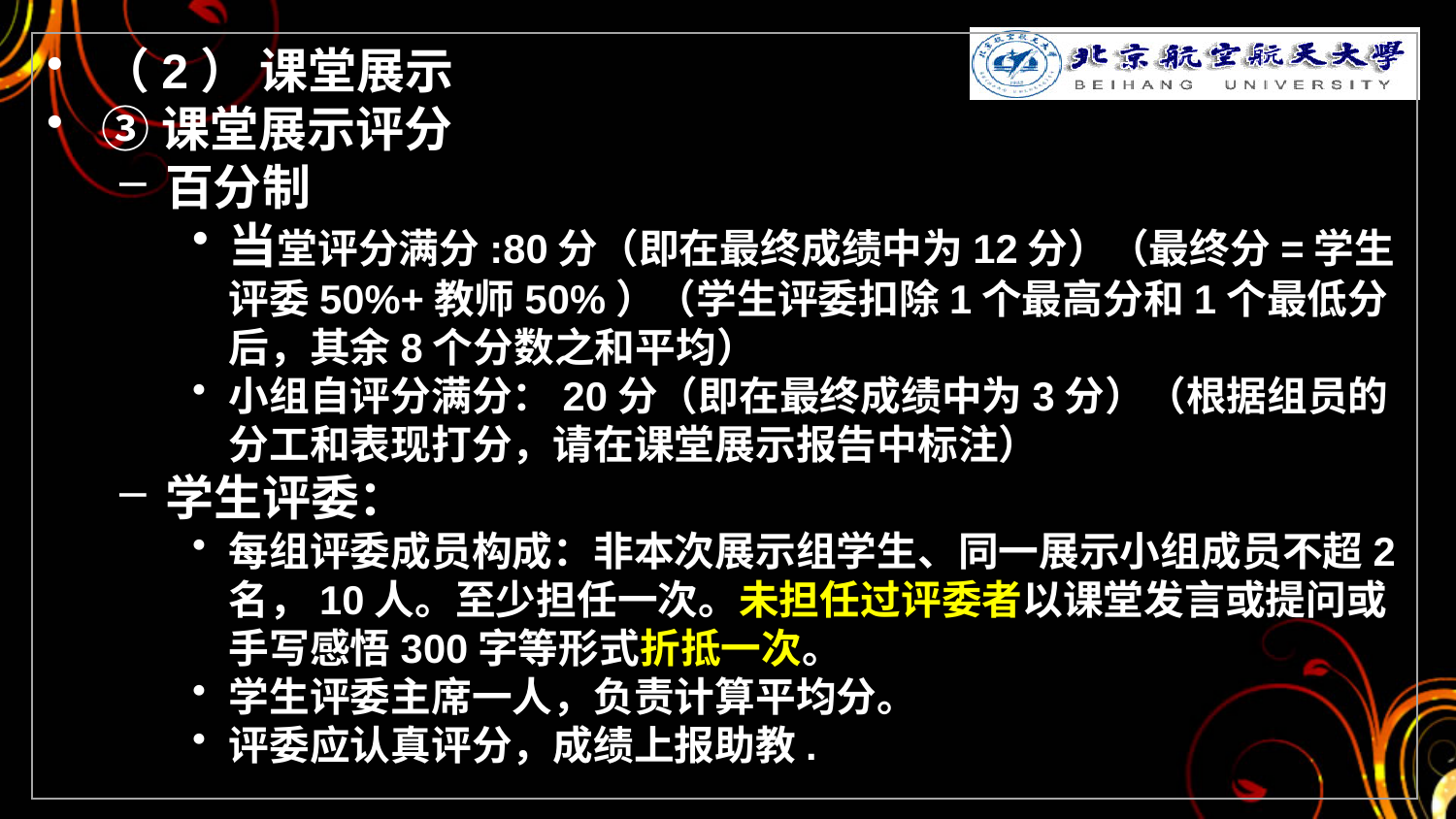

（2） 课堂展示
③课堂展示评分
百分制
当堂评分满分:80分（即在最终成绩中为12分）（最终分=学生评委50%+教师50%）（学生评委扣除1个最高分和1个最低分后，其余8个分数之和平均）
小组自评分满分：20分（即在最终成绩中为3分）（根据组员的分工和表现打分，请在课堂展示报告中标注）
学生评委：
每组评委成员构成：非本次展示组学生、同一展示小组成员不超2名，10人。至少担任一次。未担任过评委者以课堂发言或提问或手写感悟300字等形式折抵一次。
学生评委主席一人，负责计算平均分。
评委应认真评分，成绩上报助教.